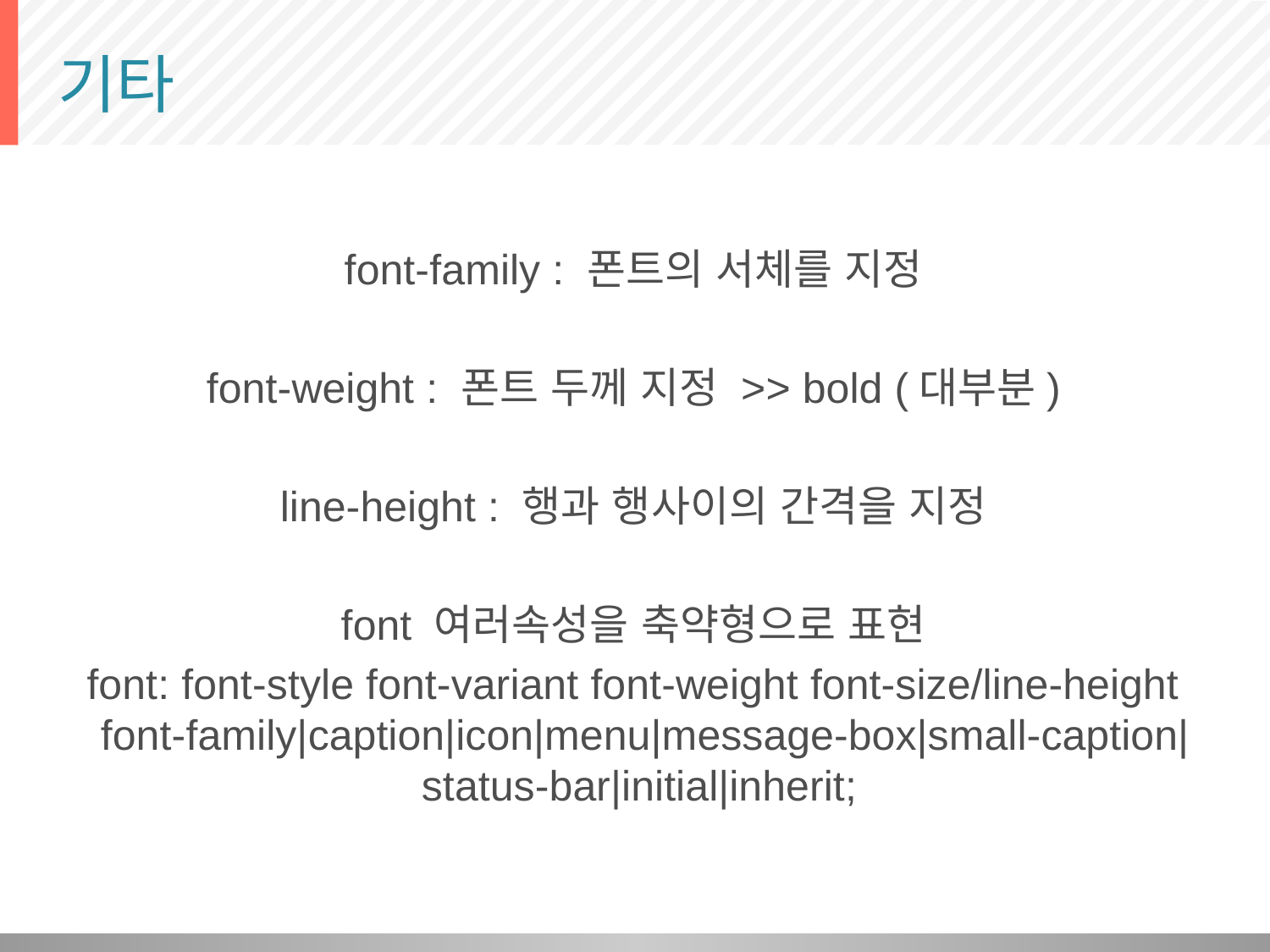

# 기타
font-family : 폰트의 서체를 지정

font-weight : 폰트 두께 지정 >> bold (대부분)

line-height : 행과 행사이의 간격을 지정

font 여러속성을 축약형으로 표현
font: font-style font-variant font-weight font-size/line-height font-family|caption|icon|menu|message-box|small-caption|status-bar|initial|inherit;